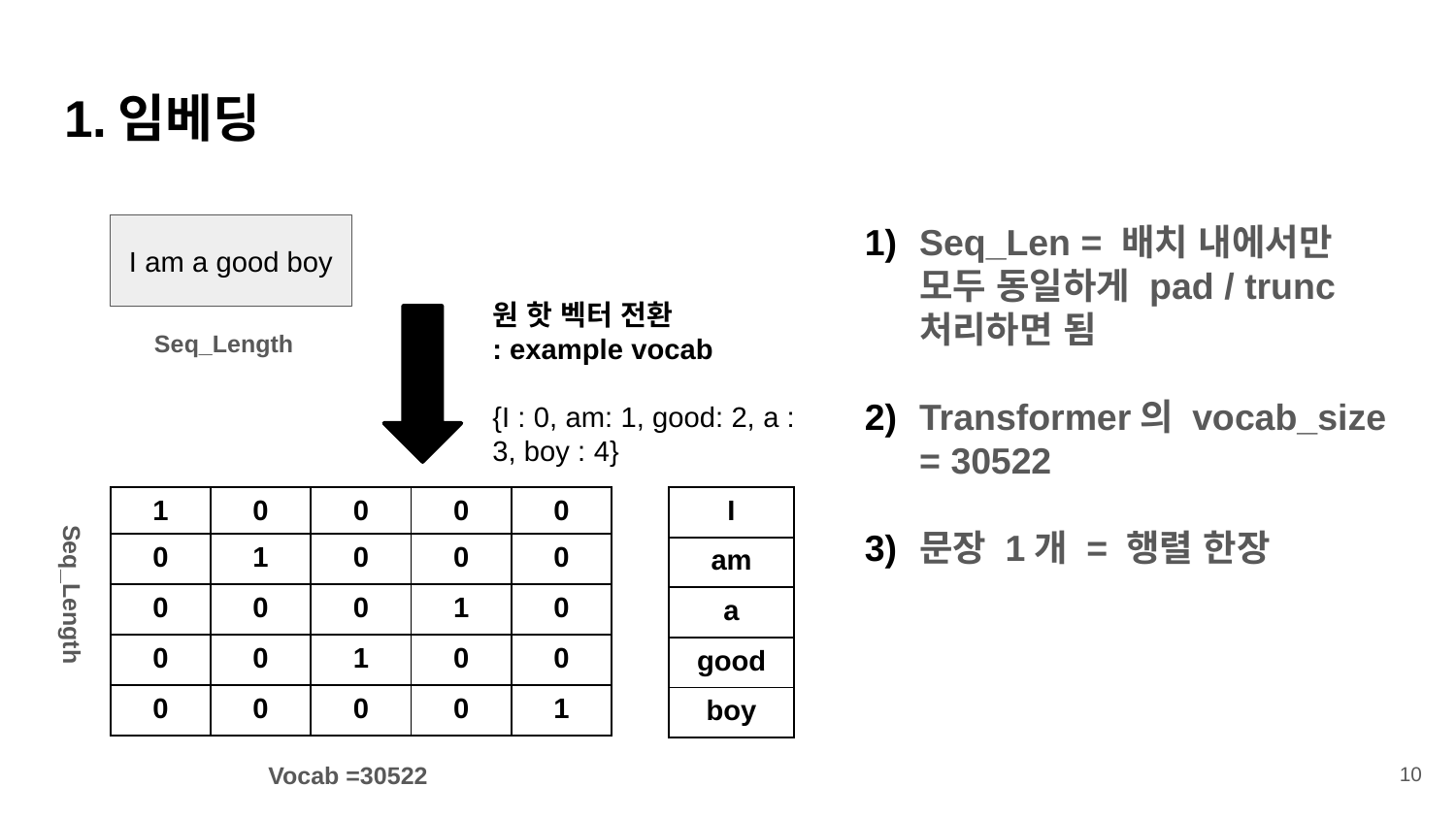

# 1.임베딩
Seq_Len = 배치 내에서만 모두 동일하게 pad / trunc 처리하면 됨

Transformer의 vocab_size = 30522
문장 1개 = 행렬 한장
I am a good boy
원 핫 벡터 전환
: example vocab
{I : 0, am: 1, good: 2, a : 3, boy : 4}

Seq_Length
| I |
| --- |
| am |
| a |
| good |
| boy |
| 1 | 0 | 0 | 0 | 0 |
| --- | --- | --- | --- | --- |
| 0 | 1 | 0 | 0 | 0 |
| 0 | 0 | 0 | 1 | 0 |
| 0 | 0 | 1 | 0 | 0 |
| 0 | 0 | 0 | 0 | 1 |
Seq_Length
10
Vocab =30522